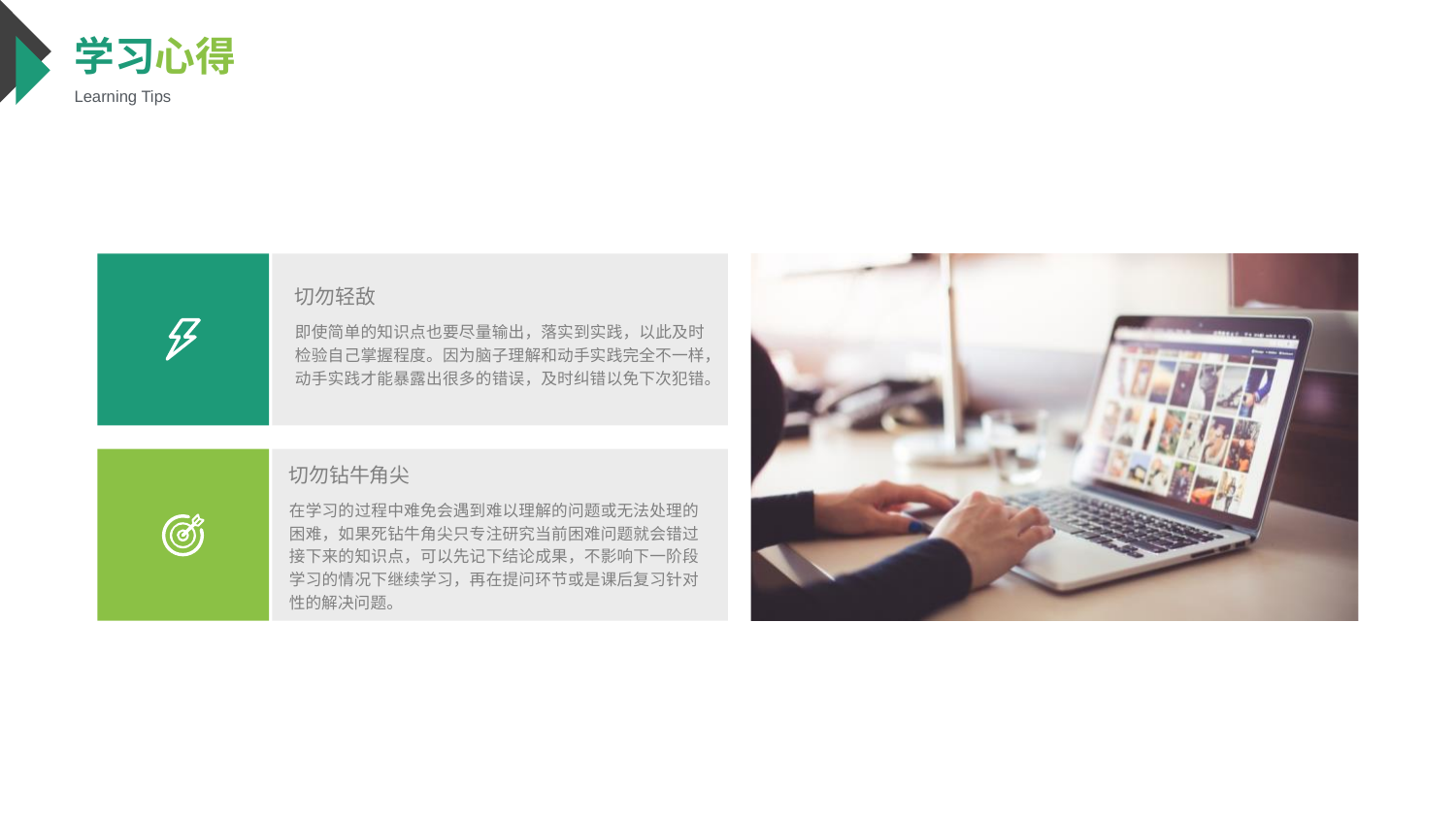

学习心得

Learning Tips

切勿轻敌
即使简单的知识点也要尽量输出，落实到实践，以此及时检验自己掌握程度。因为脑子理解和动手实践完全不一样，动手实践才能暴露出很多的错误，及时纠错以免下次犯错。

切勿钻牛角尖
在学习的过程中难免会遇到难以理解的问题或无法处理的困难，如果死钻牛角尖只专注研究当前困难问题就会错过接下来的知识点，可以先记下结论成果，不影响下一阶段学习的情况下继续学习，再在提问环节或是课后复习针对性的解决问题。